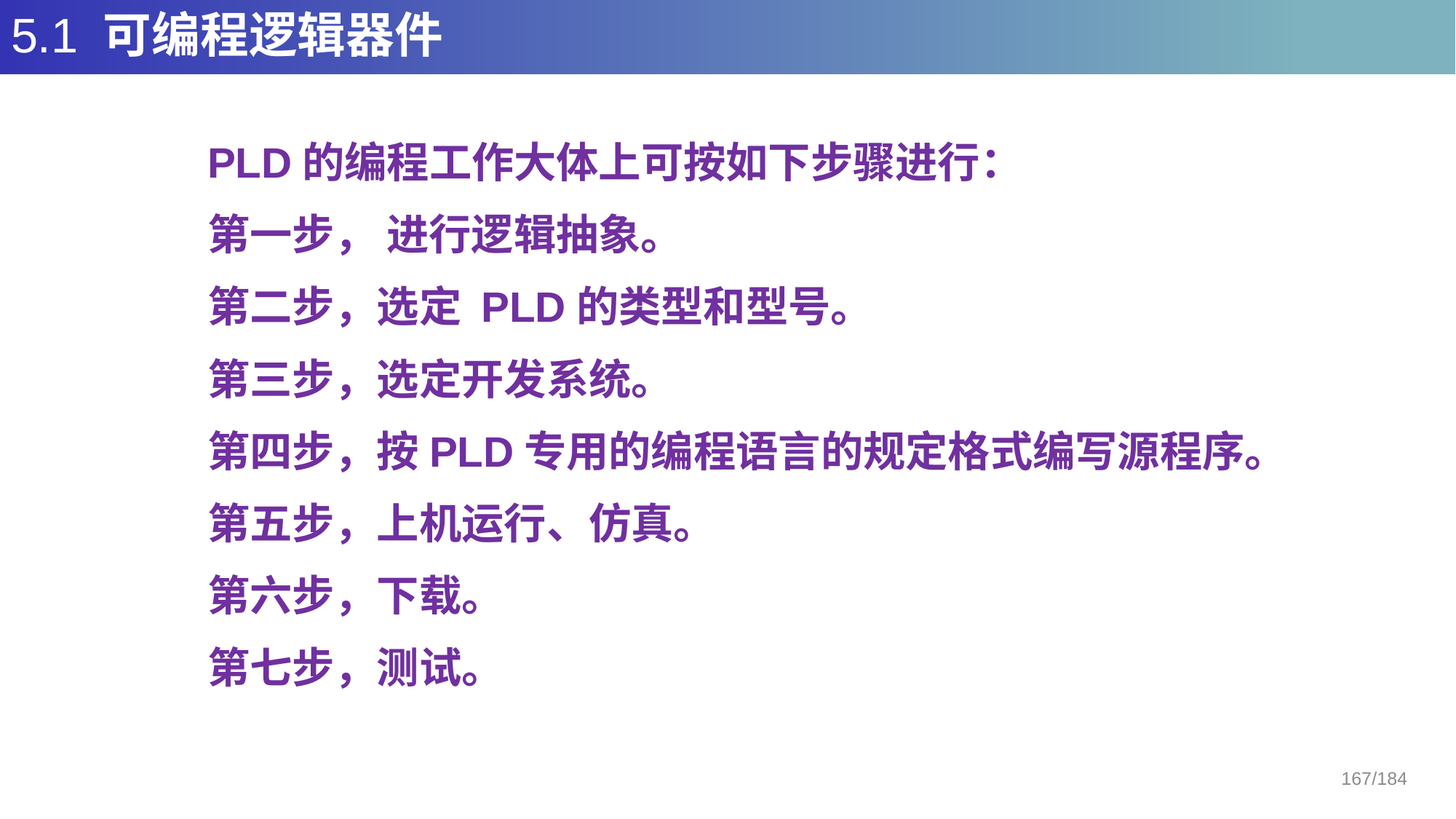

# 5.1 可编程逻辑器件
PLD的编程工作大体上可按如下步骤进行：
第一步， 进行逻辑抽象。
第二步，选定 PLD的类型和型号。
第三步，选定开发系统。
第四步，按PLD专用的编程语言的规定格式编写源程序。
第五步，上机运行、仿真。
第六步，下载。
第七步，测试。
167/184